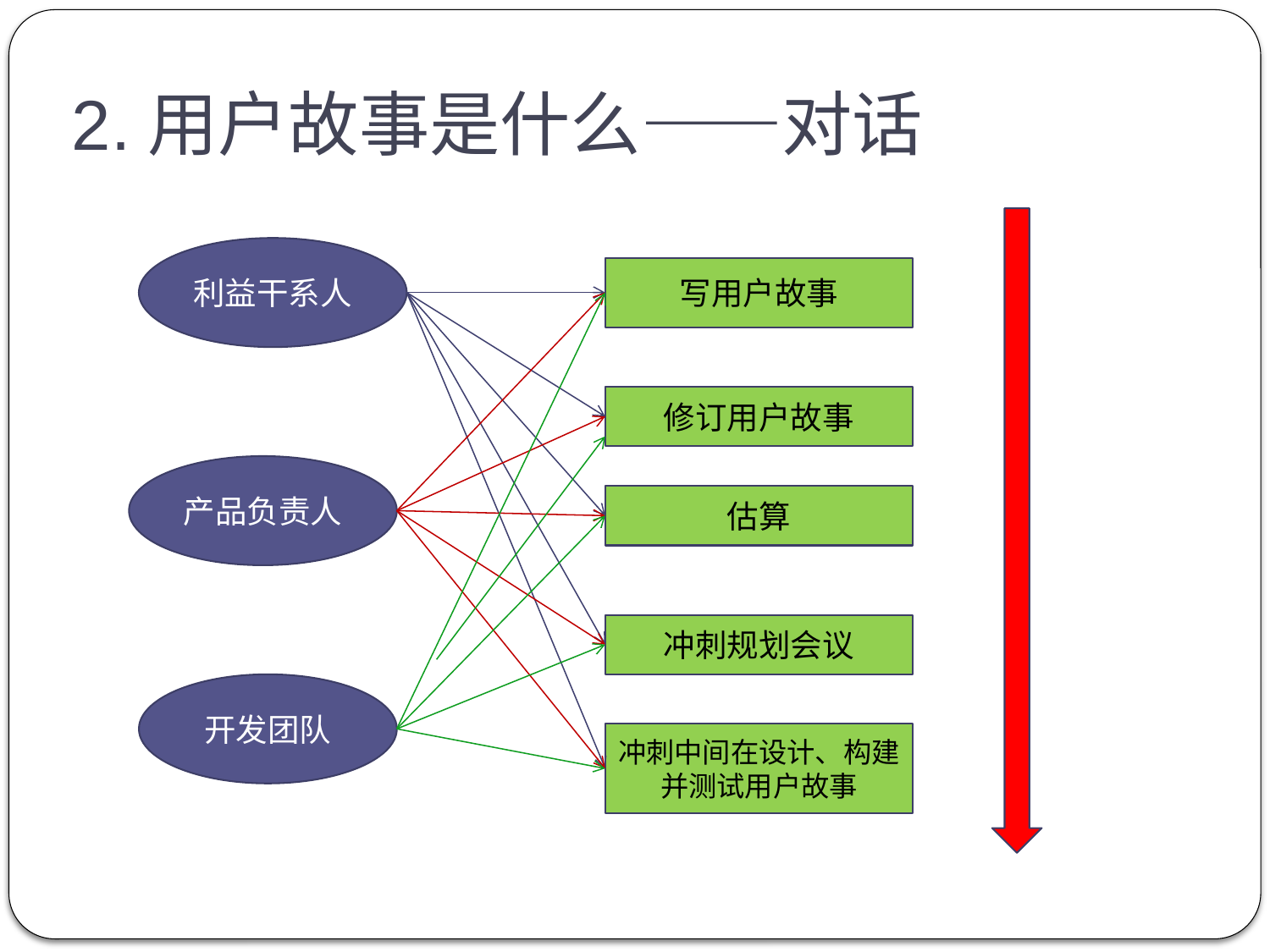

# 2.用户故事是什么——对话

利益干系人
写用户故事
修订用户故事
产品负责人
估算
冲刺规划会议
开发团队
冲刺中间在设计、构建并测试用户故事